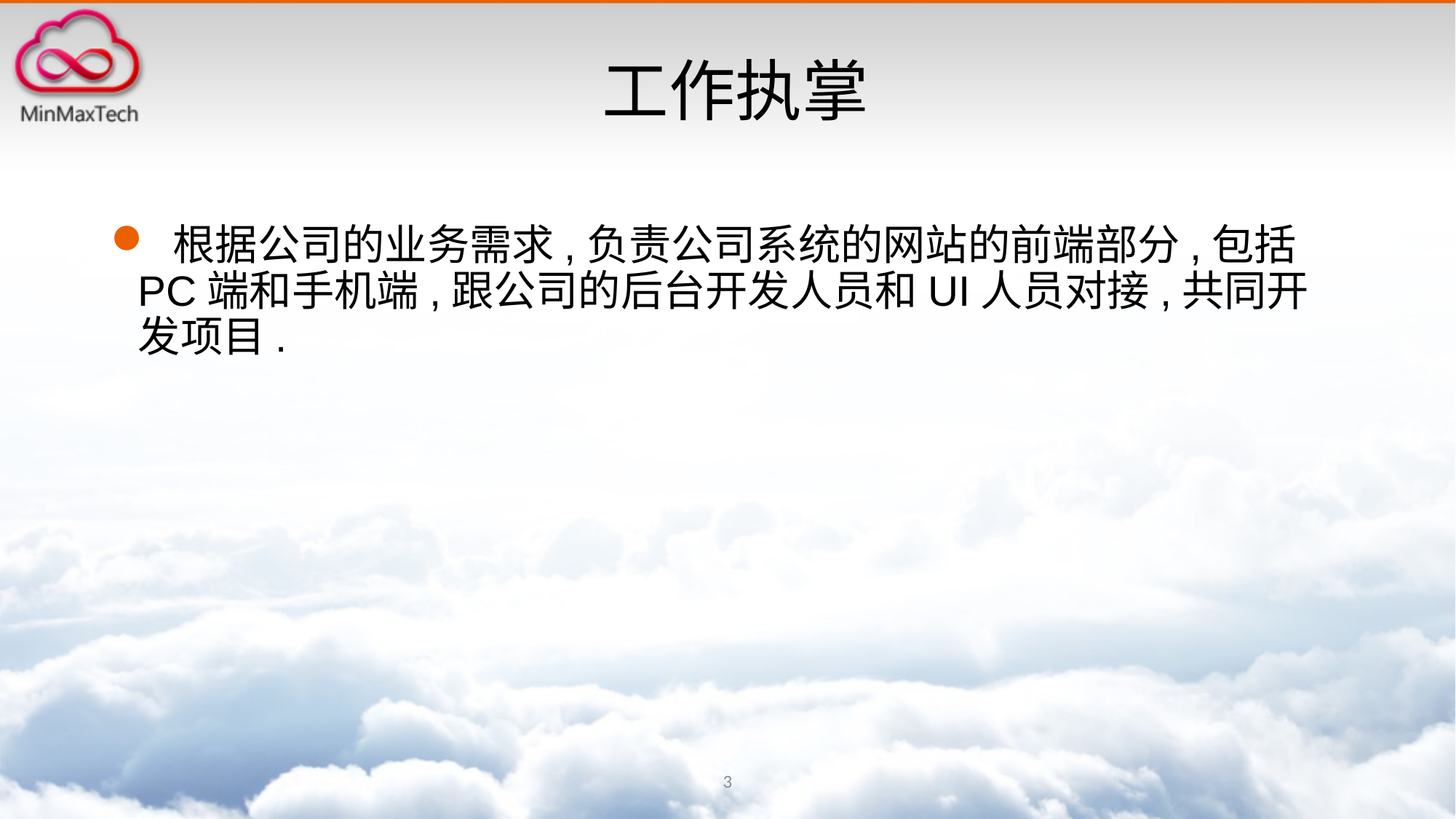

# 工作执掌
 根据公司的业务需求,负责公司系统的网站的前端部分,包括PC端和手机端,跟公司的后台开发人员和UI人员对接,共同开发项目.
3